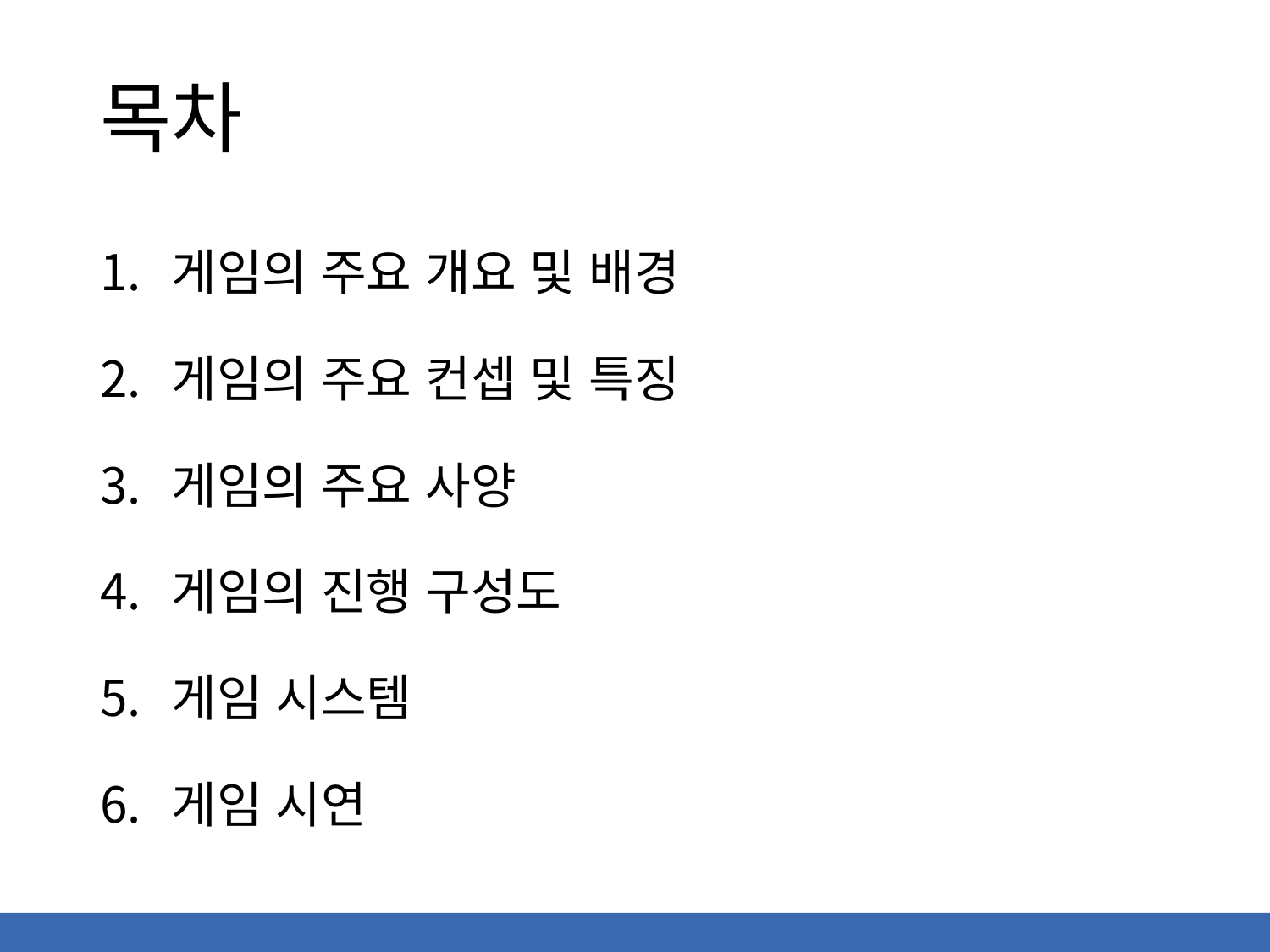

# 목차
게임의 주요 개요 및 배경
게임의 주요 컨셉 및 특징
게임의 주요 사양
게임의 진행 구성도
게임 시스템
게임 시연